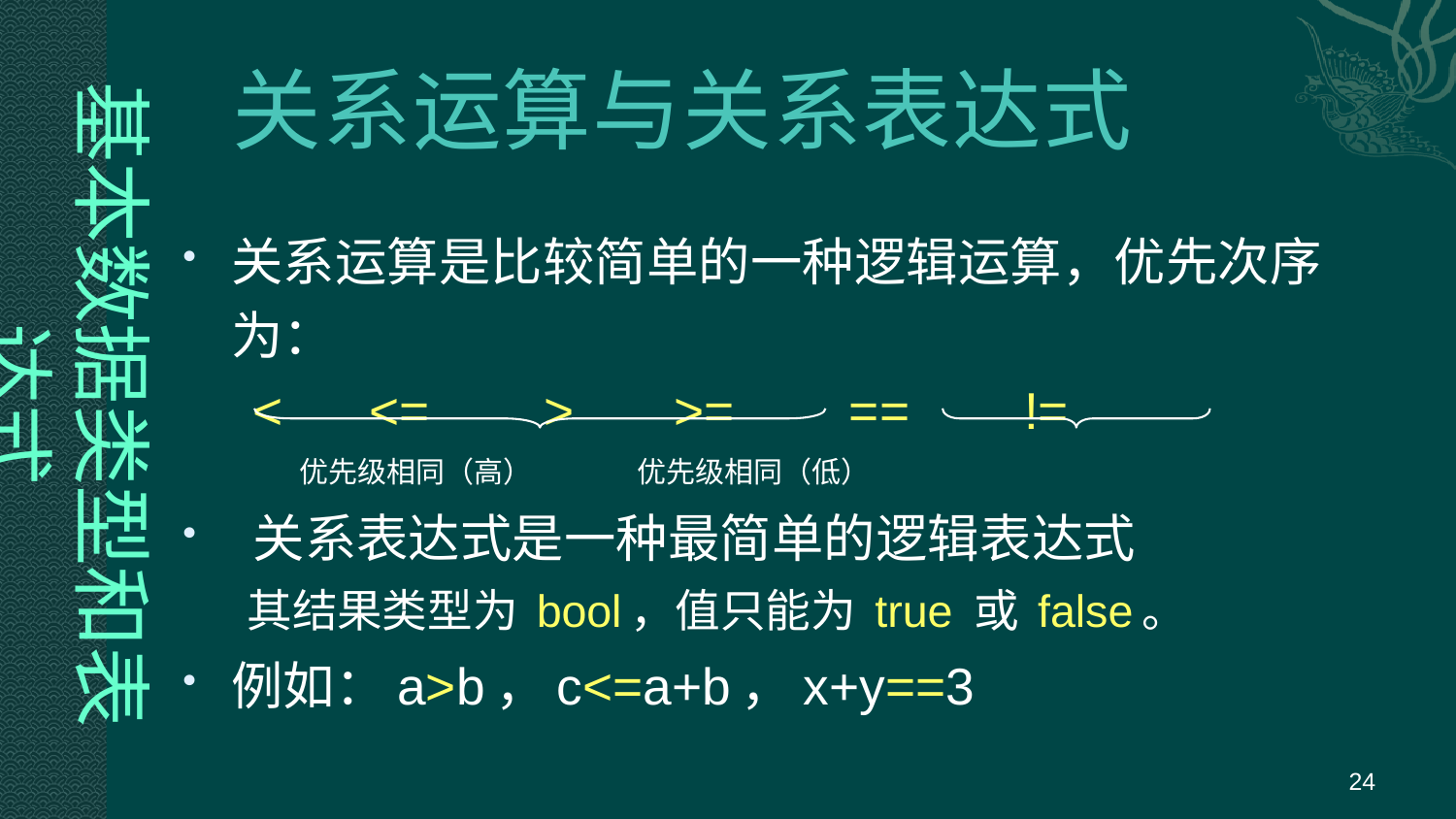

基本数据类型和表达式
# 关系运算与关系表达式

关系运算是比较简单的一种逻辑运算，优先次序为：
 <      <=        >       >=        ==        !=
               优先级相同（高）                优先级相同（低）
 关系表达式是一种最简单的逻辑表达式
其结果类型为 bool，值只能为 true 或 false。
例如：a>b，c<=a+b，x+y==3

24